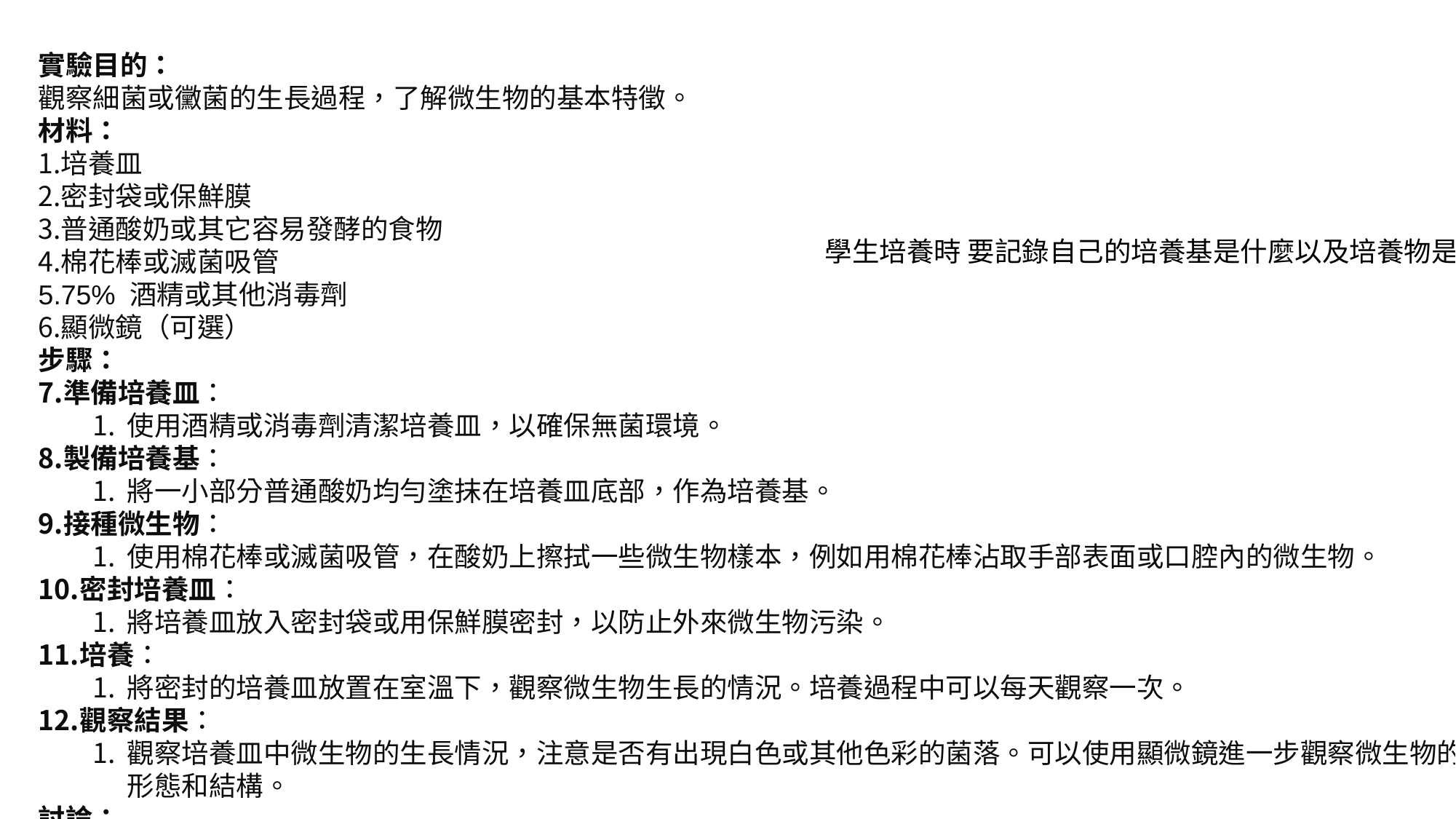

實驗目的：
觀察細菌或黴菌的生長過程，了解微生物的基本特徵。
材料：
培養皿
密封袋或保鮮膜
普通酸奶或其它容易發酵的食物
棉花棒或滅菌吸管
75% 酒精或其他消毒劑
顯微鏡（可選）
步驟：
準備培養皿：
使用酒精或消毒劑清潔培養皿，以確保無菌環境。
製備培養基：
將一小部分普通酸奶均勻塗抹在培養皿底部，作為培養基。
接種微生物：
使用棉花棒或滅菌吸管，在酸奶上擦拭一些微生物樣本，例如用棉花棒沾取手部表面或口腔內的微生物。
密封培養皿：
將培養皿放入密封袋或用保鮮膜密封，以防止外來微生物污染。
培養：
將密封的培養皿放置在室溫下，觀察微生物生長的情況。培養過程中可以每天觀察一次。
觀察結果：
觀察培養皿中微生物的生長情況，注意是否有出現白色或其他色彩的菌落。可以使用顯微鏡進一步觀察微生物的形態和結構。
討論：
在實驗結束後，與學生討論觀察到的結果。解釋微生物的生長過程和基本特徵，例如細菌和黴菌的形態、色彩等。討論微生物在日常生活中的重要性，以及與人類健康和疾病相關的一些微生物。
學生培養時 要記錄自己的培養基是什麼以及培養物是甚麼